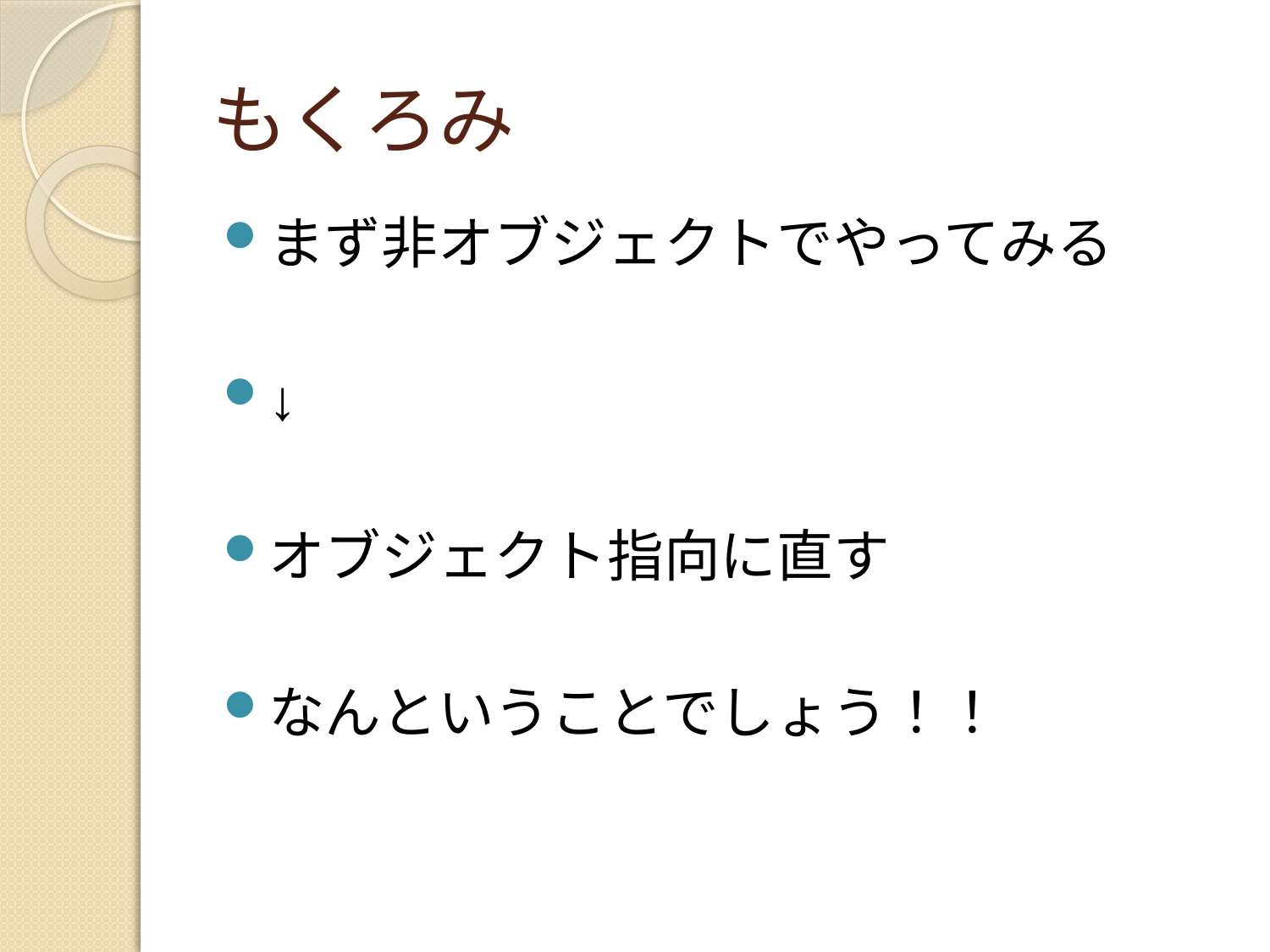

# もくろみ
まず非オブジェクトでやってみる

↓

オブジェクト指向に直す

なんということでしょう！！